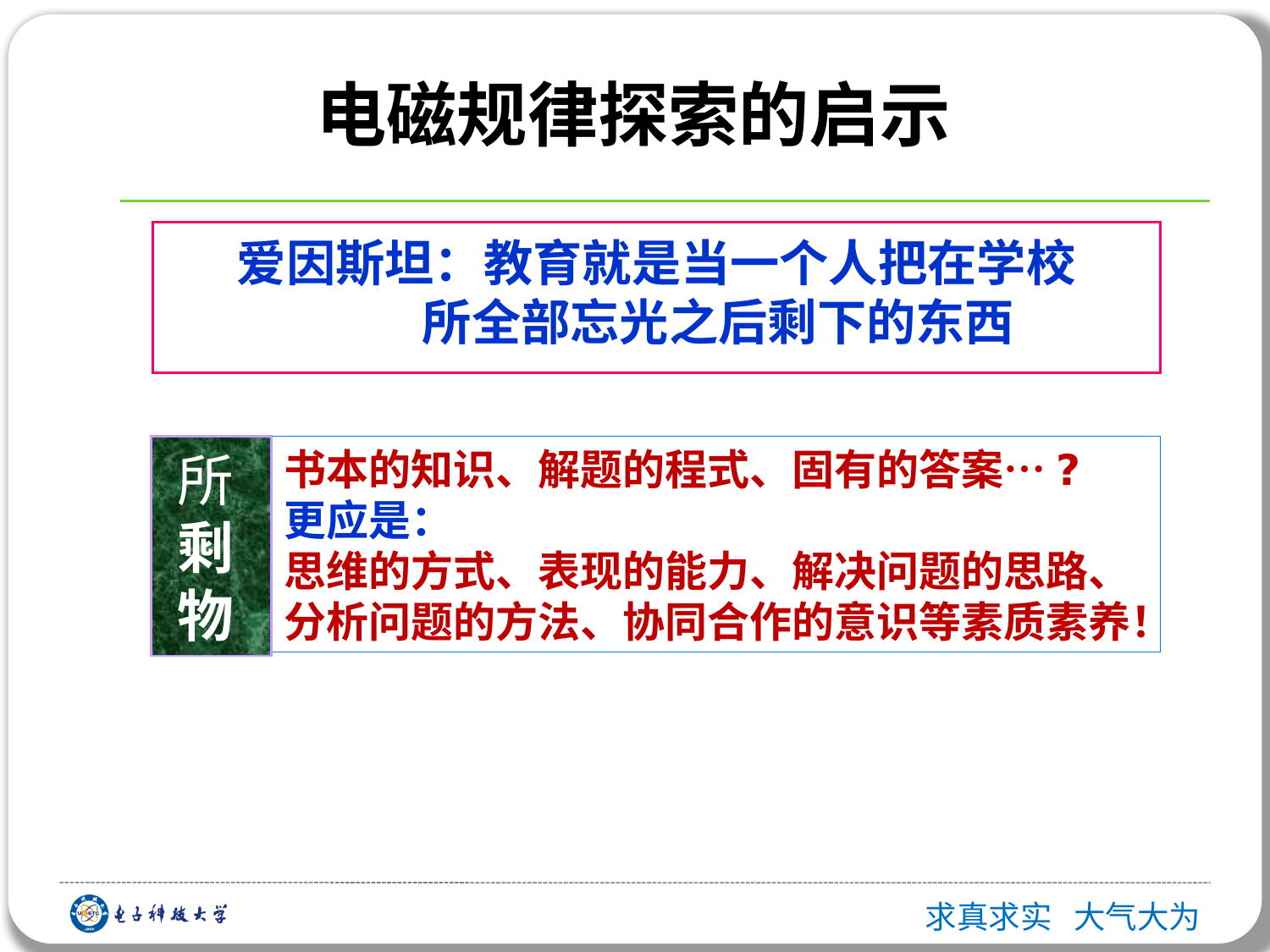

电磁规律探索的启示
爱因斯坦：教育就是当一个人把在学校
          所全部忘光之后剩下的东西
 所
 剩
 物
书本的知识、解题的程式、固有的答案…?
更应是：
思维的方式、表现的能力、解决问题的思路、分析问题的方法、协同合作的意识等素质素养！